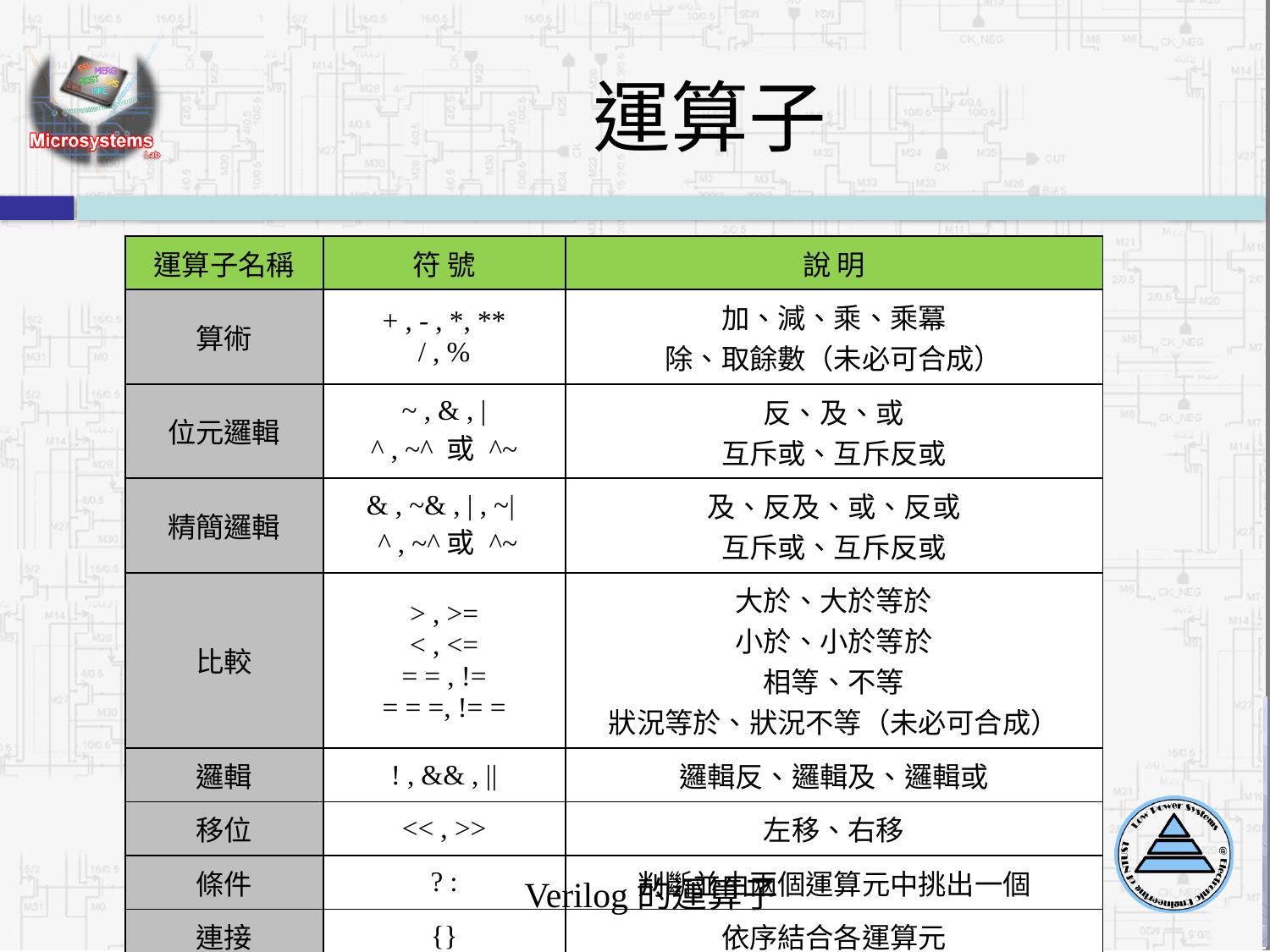

# 運算子
| 運算子名稱 | 符 號 | 說 明 |
| --- | --- | --- |
| 算術 | + , - , \*, \*\* / , % | 加、減、乘、乘冪 除、取餘數（未必可合成） |
| 位元邏輯 | ~ , & , | ^ , ~^ 或 ^~ | 反、及、或 互斥或、互斥反或 |
| 精簡邏輯 | & , ~& , | , ~| ^ , ~^或 ^~ | 及、反及、或、反或 互斥或、互斥反或 |
| 比較 | > , >= < , <= = = , != = = =, != = | 大於、大於等於 小於、小於等於 相等、不等 狀況等於、狀況不等（未必可合成） |
| 邏輯 | ! , && , || | 邏輯反、邏輯及、邏輯或 |
| 移位 | << , >> | 左移、右移 |
| 條件 | ? : | 判斷並由兩個運算元中挑出一個 |
| 連接 | {} | 依序結合各運算元 |
Verilog的運算子